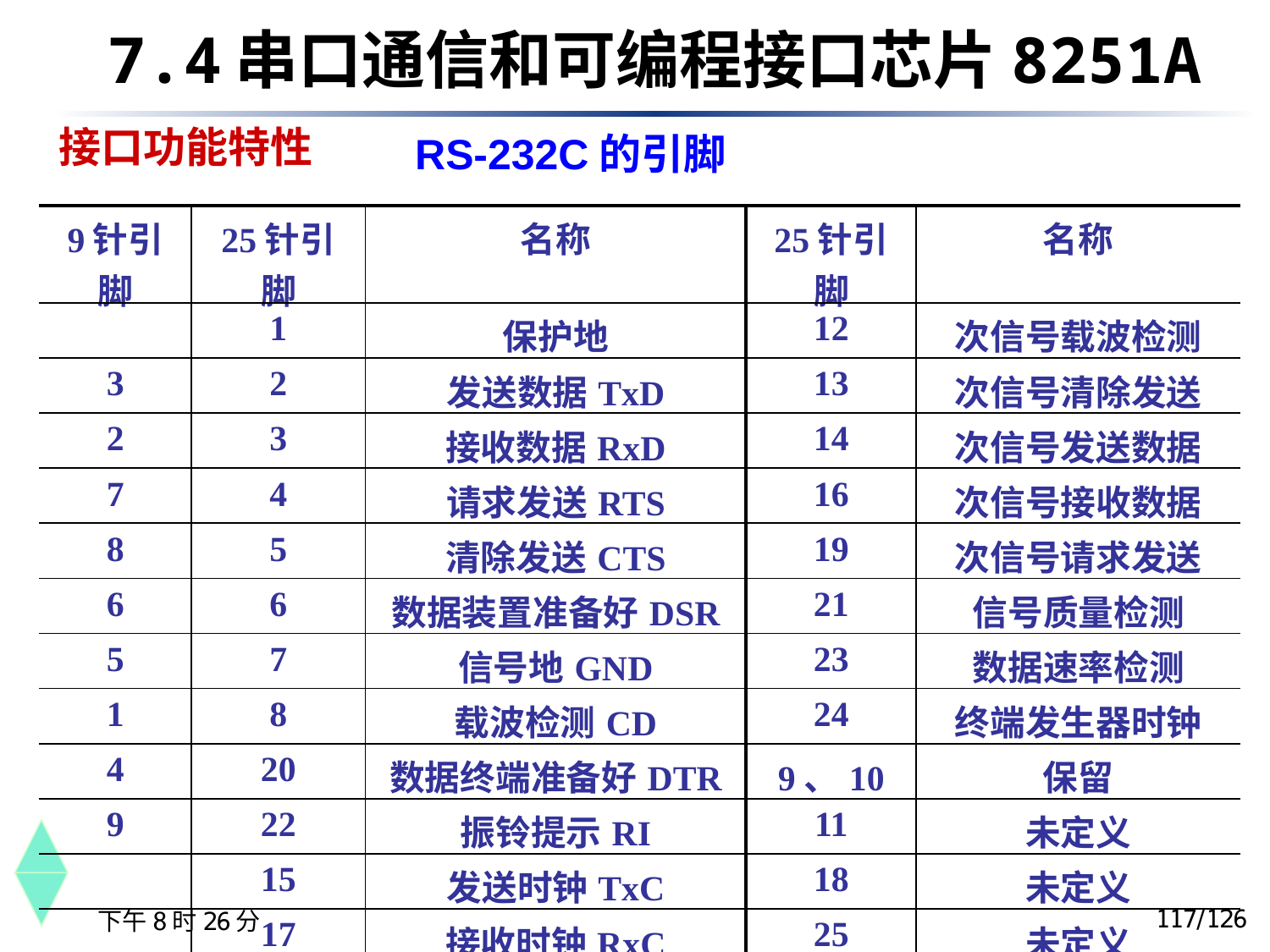

7.4	串口通信和可编程接口芯片8251A
接口功能特性
RS-232C的引脚
| 9针引脚 | 25针引脚 | 名称 | 25针引脚 | 名称 |
| --- | --- | --- | --- | --- |
|  | 1 | 保护地 | 12 | 次信号载波检测 |
| 3 | 2 | 发送数据TxD | 13 | 次信号清除发送 |
| 2 | 3 | 接收数据RxD | 14 | 次信号发送数据 |
| 7 | 4 | 请求发送RTS | 16 | 次信号接收数据 |
| 8 | 5 | 清除发送CTS | 19 | 次信号请求发送 |
| 6 | 6 | 数据装置准备好DSR | 21 | 信号质量检测 |
| 5 | 7 | 信号地GND | 23 | 数据速率检测 |
| 1 | 8 | 载波检测CD | 24 | 终端发生器时钟 |
| 4 | 20 | 数据终端准备好DTR | 9、10 | 保留 |
| 9 | 22 | 振铃提示RI | 11 | 未定义 |
|  | 15 | 发送时钟TxC | 18 | 未定义 |
|  | 17 | 接收时钟RxC | 25 | 未定义 |
117/126
下午8时26分